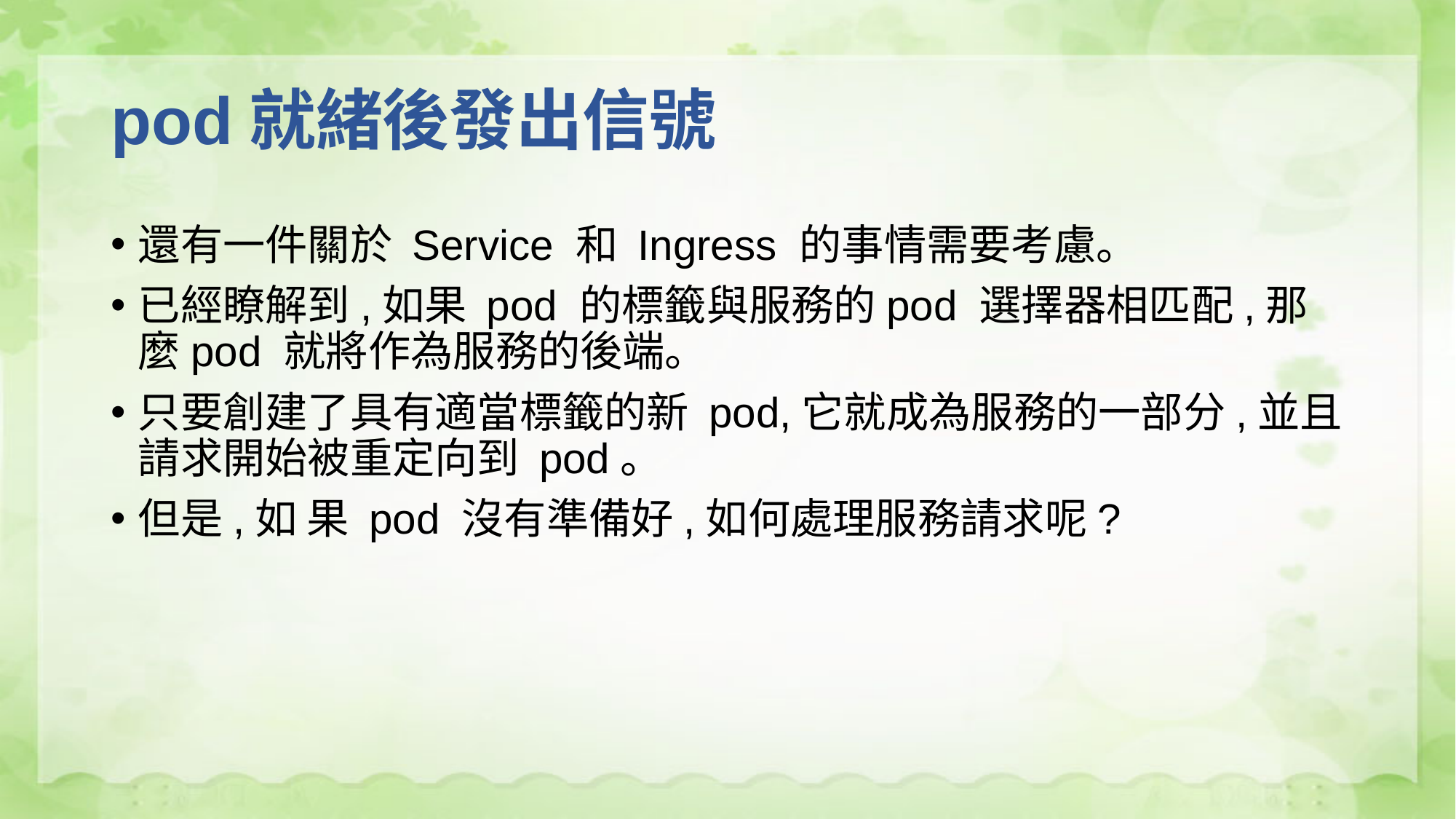

# pod就緒後發出信號
還有一件關於 Service 和 Ingress 的事情需要考慮。
已經瞭解到,如果 pod 的標籤與服務的pod 選擇器相匹配,那麼pod 就將作為服務的後端。
只要創建了具有適當標籤的新 pod,它就成為服務的一部分,並且請求開始被重定向到 pod。
但是,如 果 pod 沒有準備好,如何處理服務請求呢?